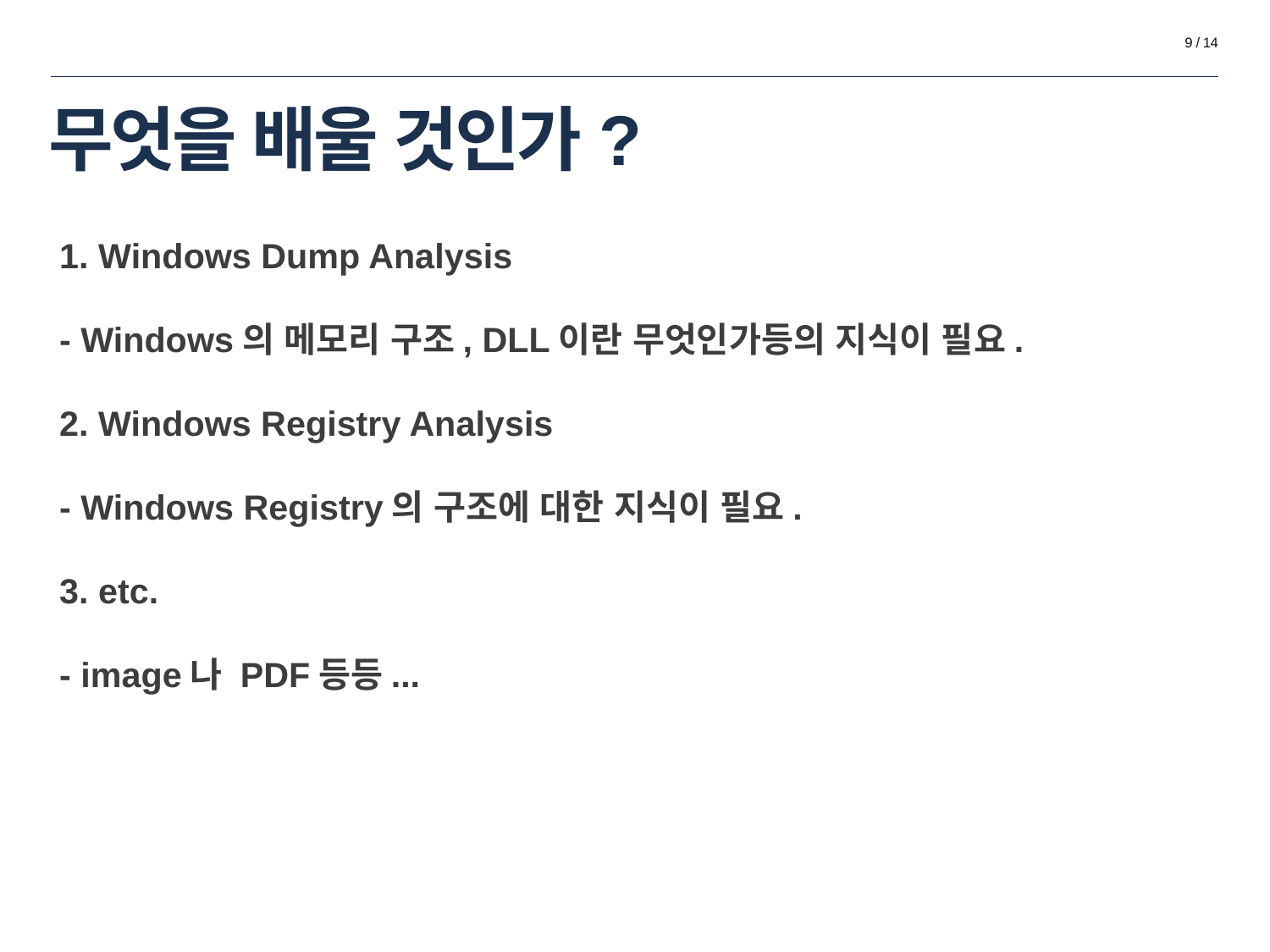

9 / 14
# 무엇을 배울 것인가?
1. Windows Dump Analysis

- Windows의 메모리 구조, DLL이란 무엇인가등의 지식이 필요.

2. Windows Registry Analysis

- Windows Registry의 구조에 대한 지식이 필요.

3. etc.

- image나 PDF등등...